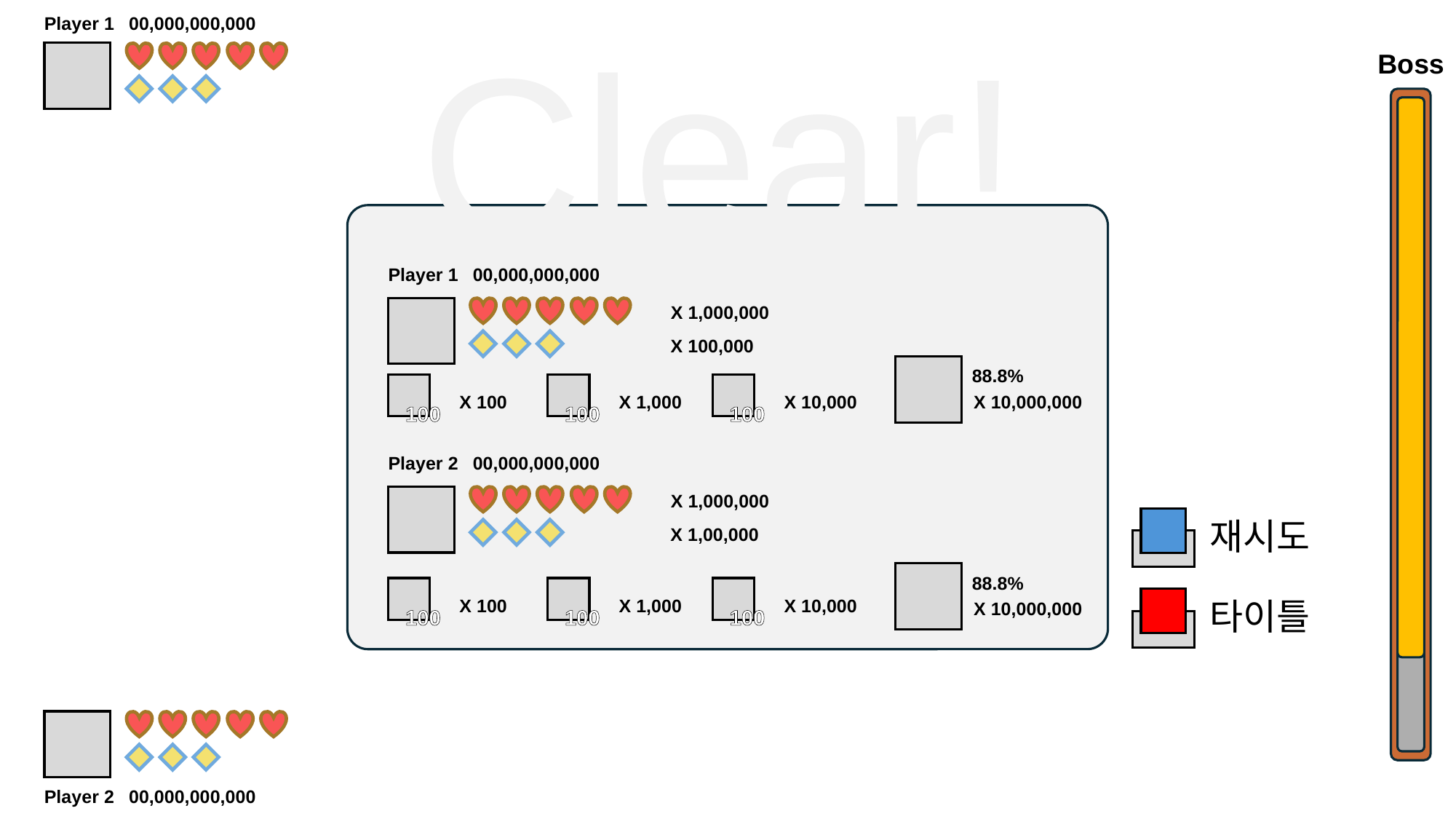

Clear!

Player 1
00,000,000,000

X 1,000,000

X 100,000

88.8%

X 100
X 1,000
X 10,000
X 10,000,000
100
100
100
Player 2
00,000,000,000

X 1,000,000

X 1,00,000

88.8%

X 100
X 1,000
X 10,000
X 10,000,000
100
100
100
Player 1
00,000,000,000

Boss

재시도

타이틀

Player 2
00,000,000,000